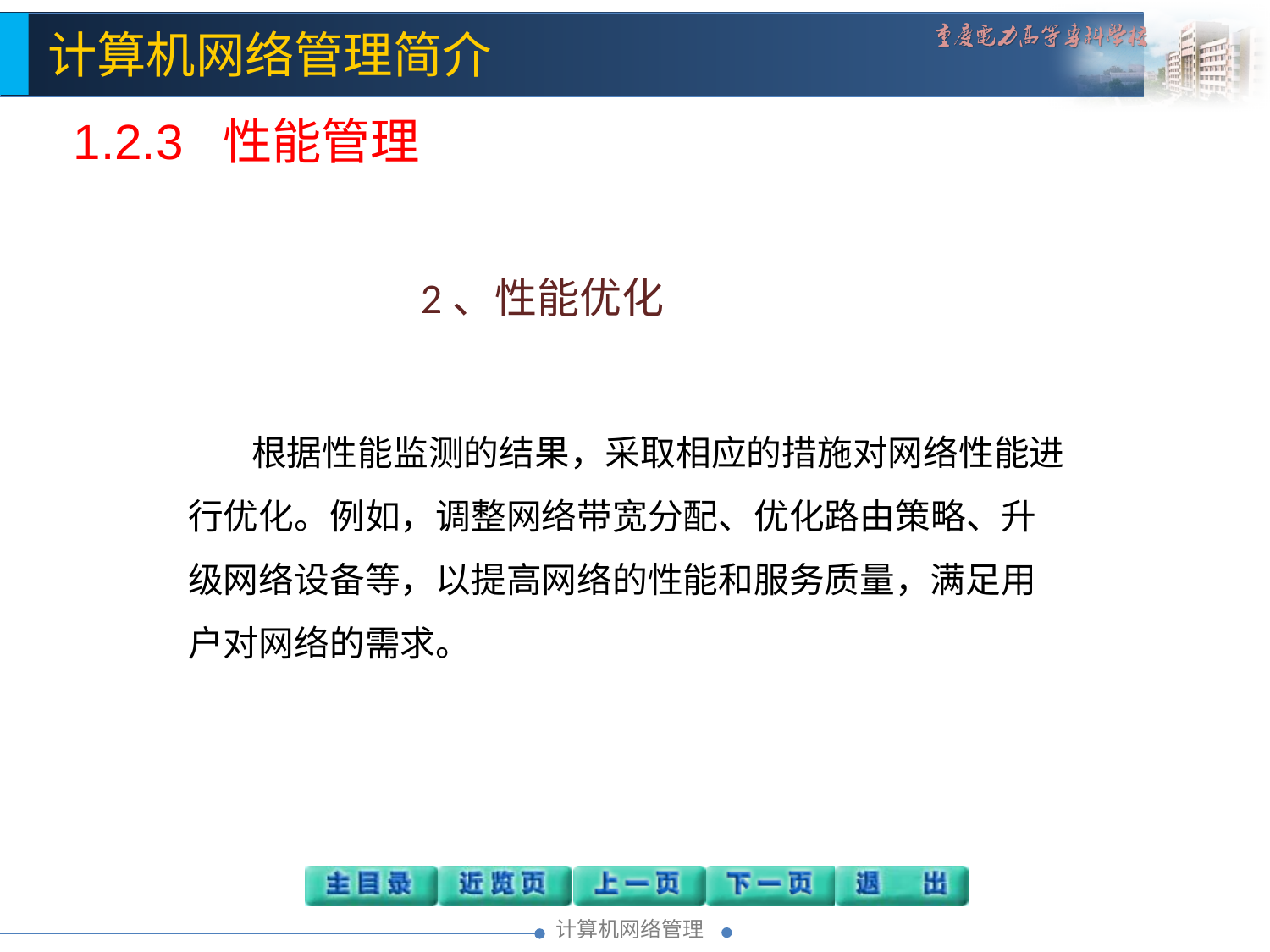

1.2.3  性能管理
2、性能优化
根据性能监测的结果，采取相应的措施对网络性能进行优化。例如，调整网络带宽分配、优化路由策略、升级网络设备等，以提高网络的性能和服务质量，满足用户对网络的需求。